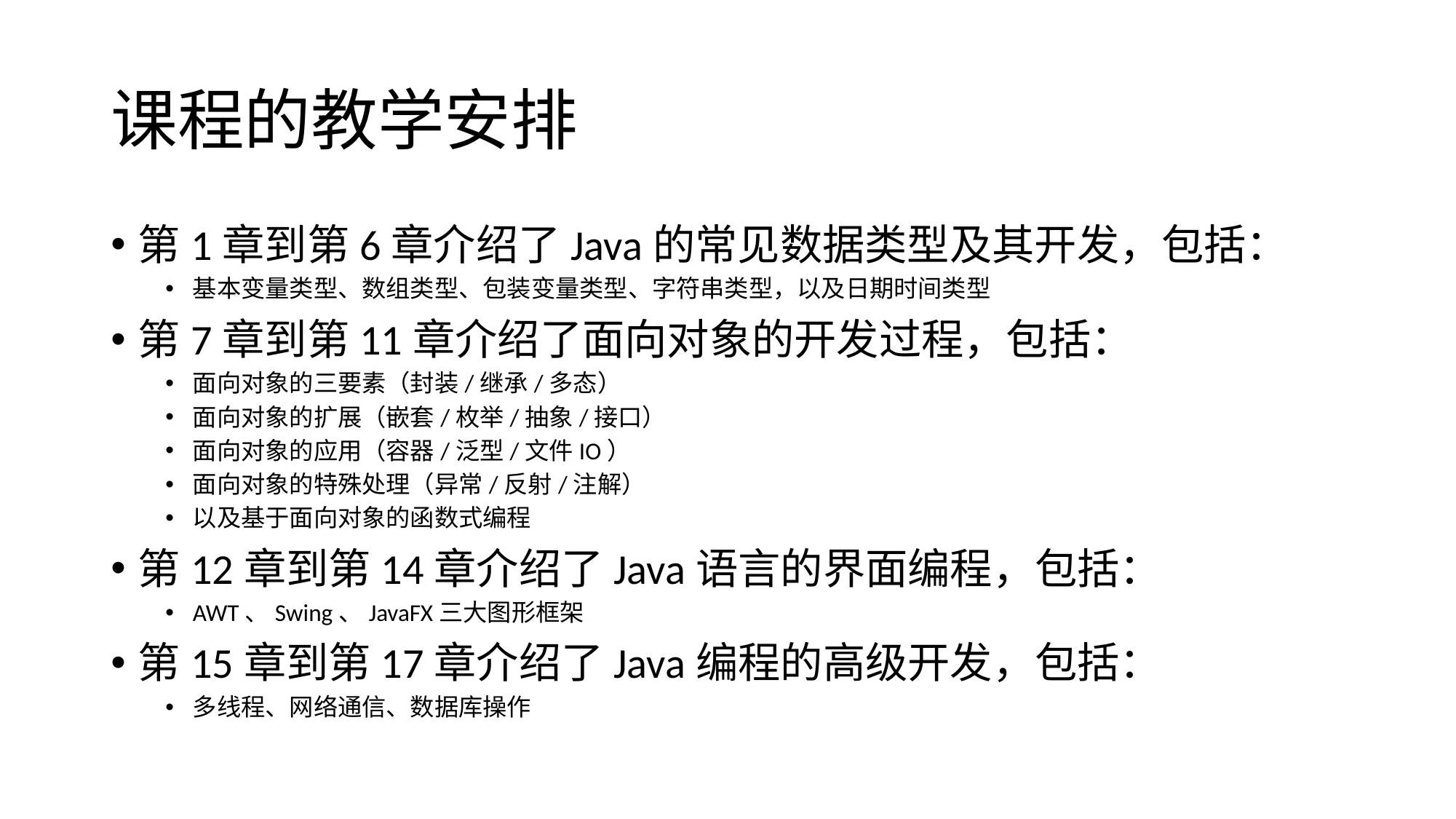

# 课程的教学安排
第1章到第6章介绍了Java的常见数据类型及其开发，包括：
基本变量类型、数组类型、包装变量类型、字符串类型，以及日期时间类型
第7章到第11章介绍了面向对象的开发过程，包括：
面向对象的三要素（封装/继承/多态）
面向对象的扩展（嵌套/枚举/抽象/接口）
面向对象的应用（容器/泛型/文件IO）
面向对象的特殊处理（异常/反射/注解）
以及基于面向对象的函数式编程
第12章到第14章介绍了Java语言的界面编程，包括：
AWT、Swing、JavaFX三大图形框架
第15章到第17章介绍了Java编程的高级开发，包括：
多线程、网络通信、数据库操作